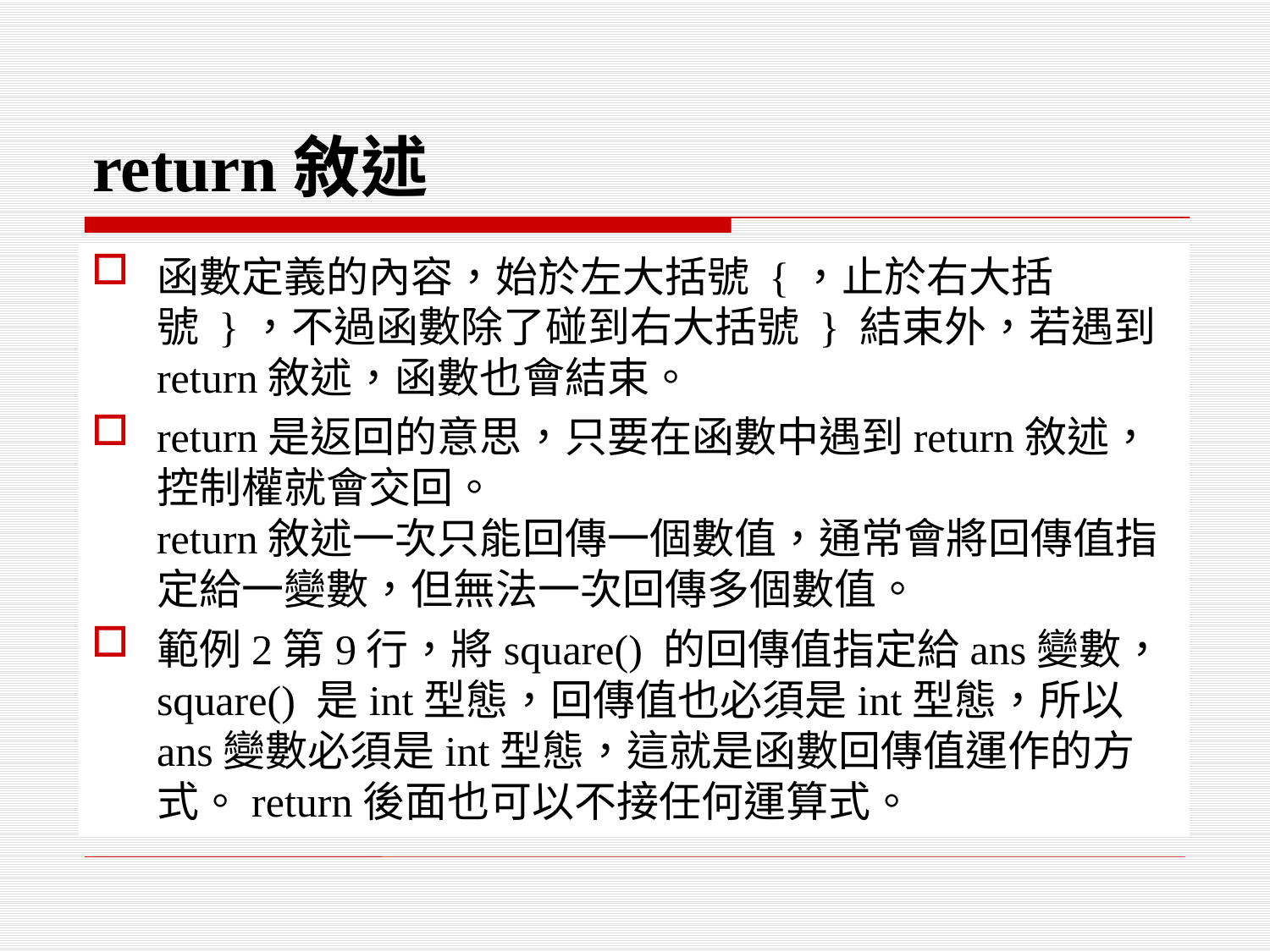

# return敘述
函數定義的內容，始於左大括號 {，止於右大括號 }，不過函數除了碰到右大括號 } 結束外，若遇到return敘述，函數也會結束。
return是返回的意思，只要在函數中遇到return敘述，控制權就會交回。
return敘述一次只能回傳一個數值，通常會將回傳值指定給一變數，但無法一次回傳多個數值。
範例2第9行，將square() 的回傳值指定給ans變數，square() 是int型態，回傳值也必須是int型態，所以ans變數必須是int型態，這就是函數回傳值運作的方式。return後面也可以不接任何運算式。